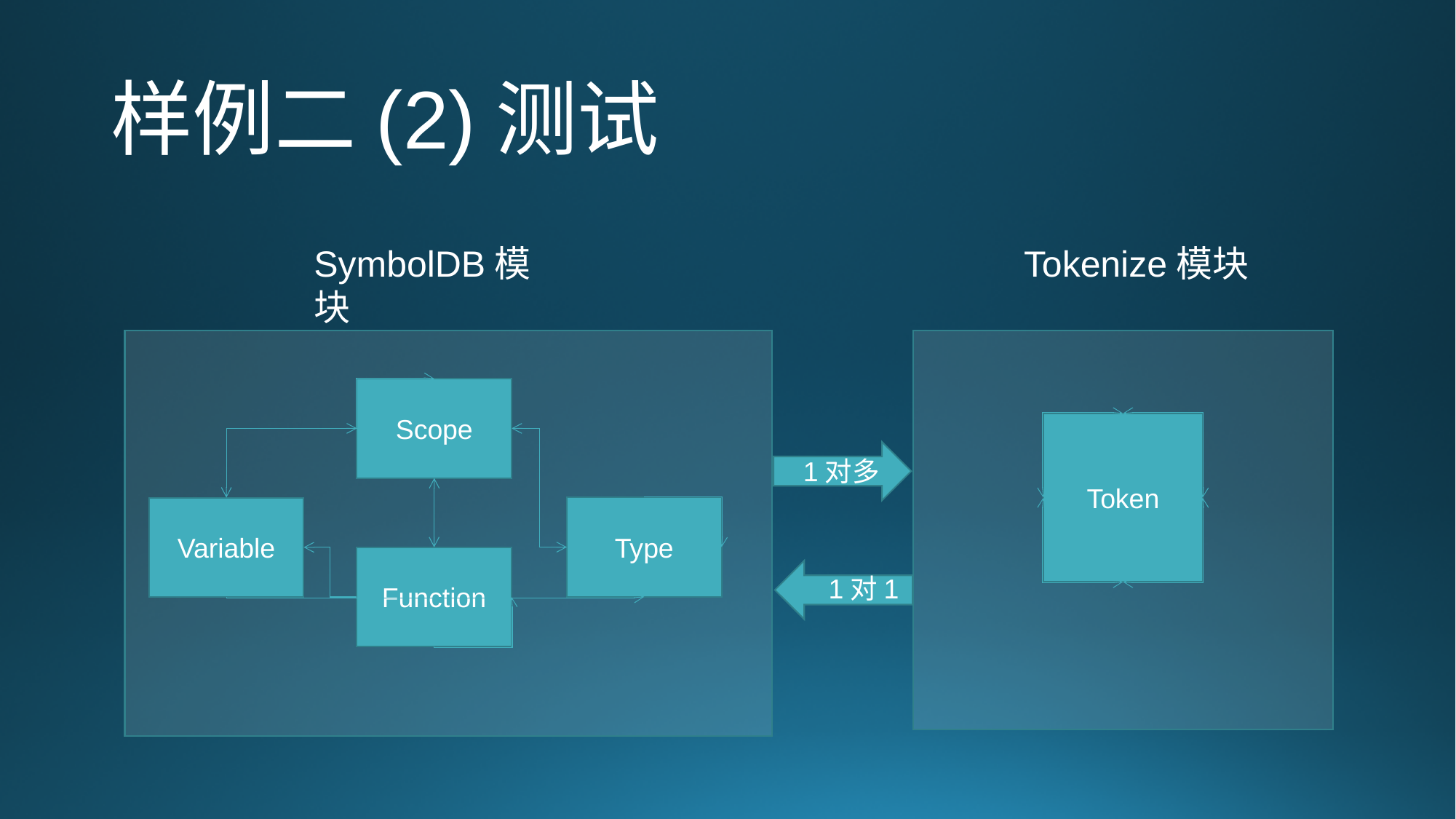

# 样例二(2)测试
SymbolDB模块
Tokenize模块

Scope
Type
Variable
Function

Token

1对多

1对1